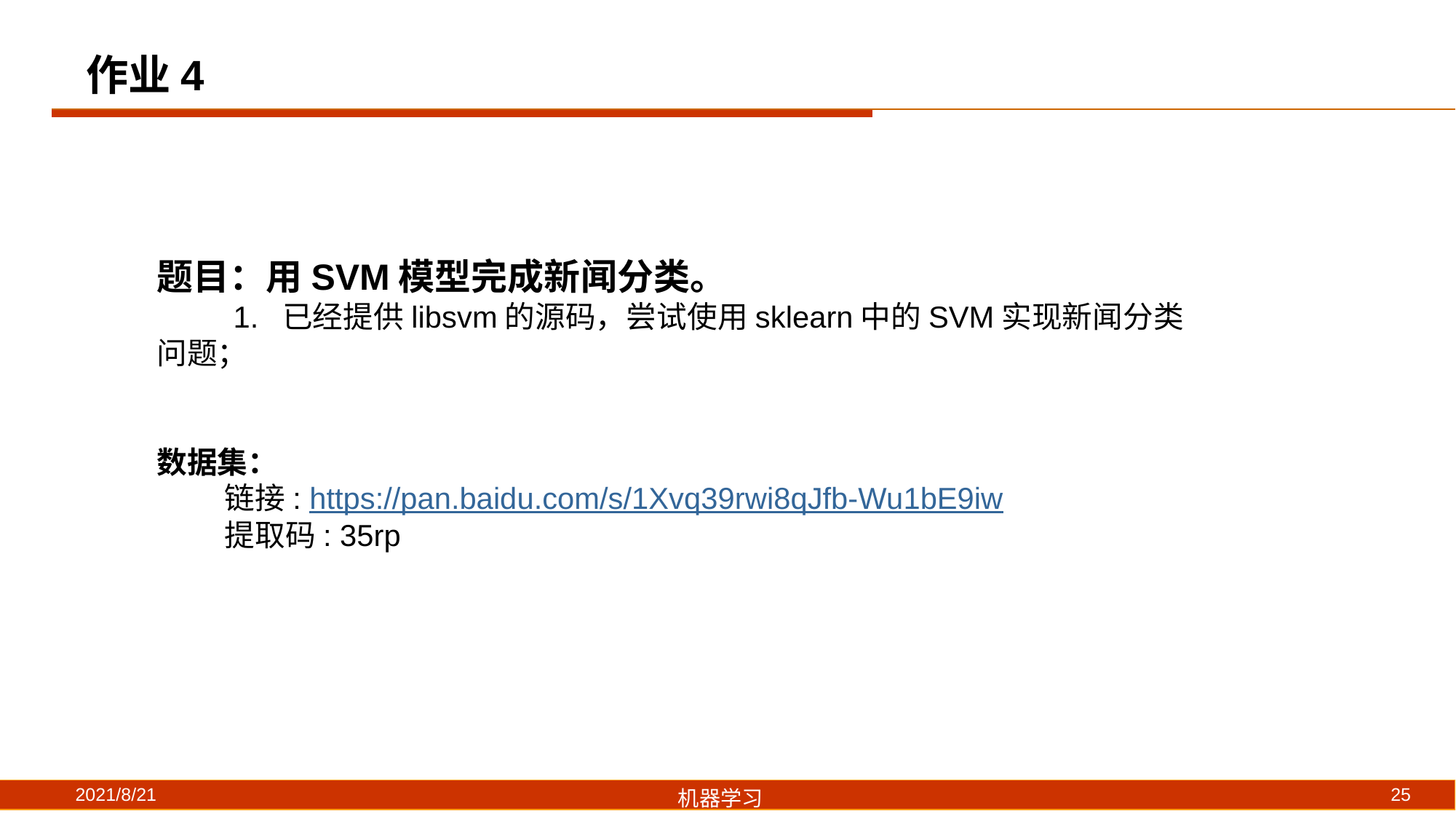

作业4
题目：用SVM模型完成新闻分类。
          1.  已经提供libsvm的源码，尝试使用sklearn中的SVM实现新闻分类问题；

数据集：
         链接: https://pan.baidu.com/s/1Xvq39rwi8qJfb-Wu1bE9iw
         提取码: 35rp
25
2021/8/21